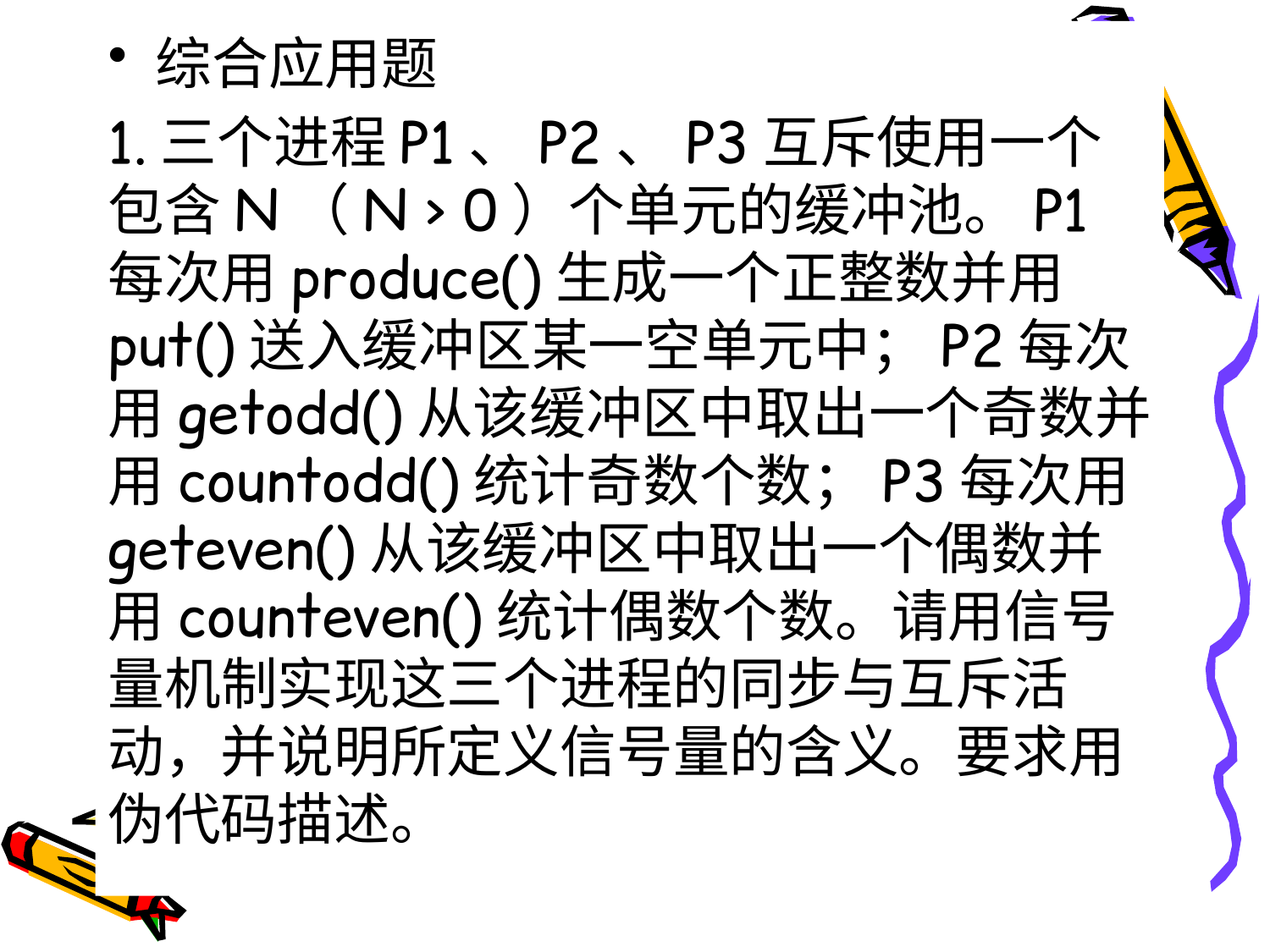

# 综合应用题
1.三个进程P1、P2、P3互斥使用一个包含N（N > 0）个单元的缓冲池。P1每次用produce()生成一个正整数并用put()送入缓冲区某一空单元中；P2每次用getodd()从该缓冲区中取出一个奇数并用countodd()统计奇数个数；P3每次用geteven()从该缓冲区中取出一个偶数并用counteven()统计偶数个数。请用信号量机制实现这三个进程的同步与互斥活动，并说明所定义信号量的含义。要求用伪代码描述。